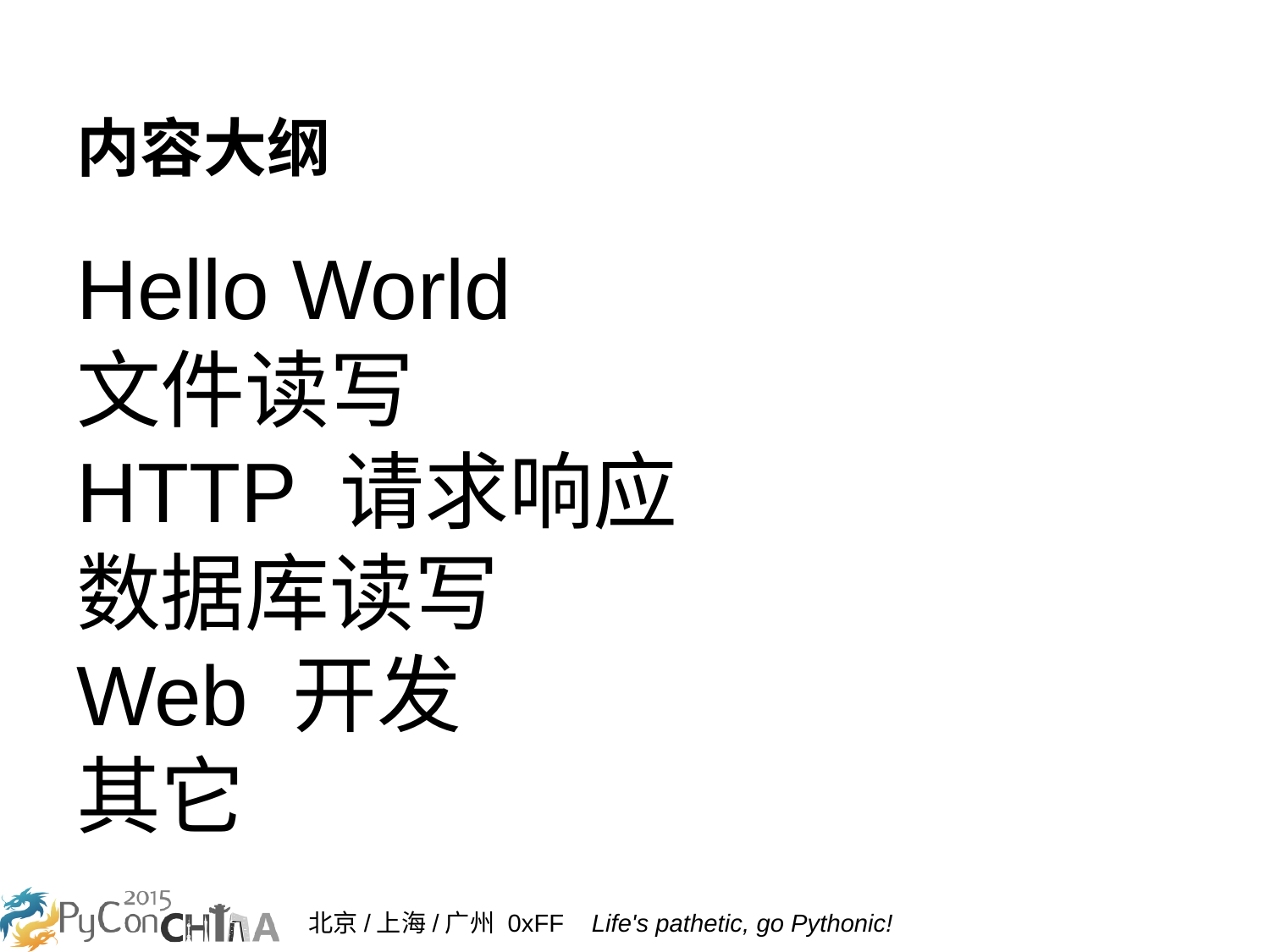

# 内容大纲
Hello World
文件读写
HTTP 请求响应
数据库读写
Web 开发
其它